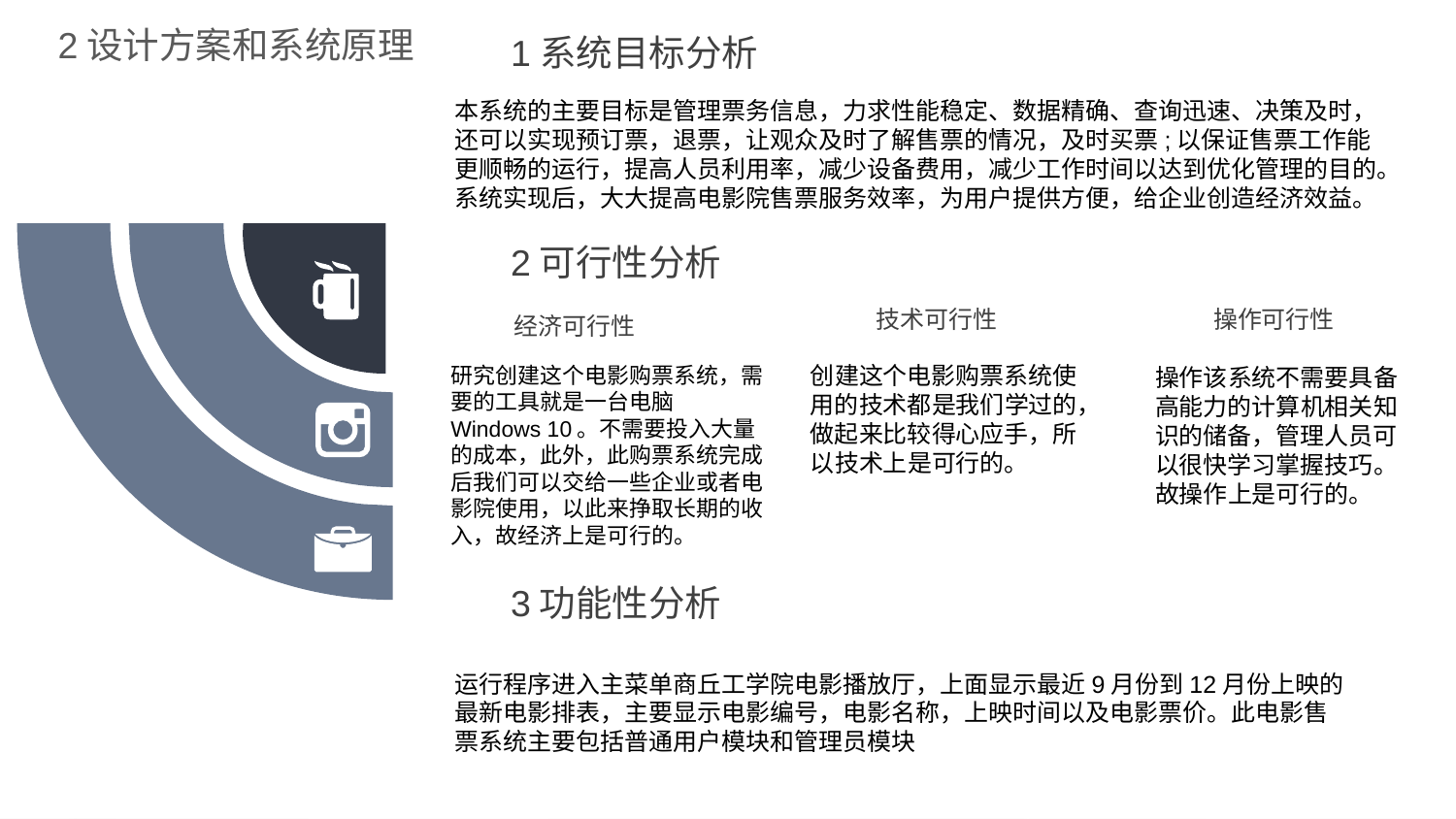

2设计方案和系统原理
1系统目标分析
本系统的主要目标是管理票务信息，力求性能稳定、数据精确、查询迅速、决策及时，还可以实现预订票，退票，让观众及时了解售票的情况，及时买票;以保证售票工作能更顺畅的运行，提高人员利用率，减少设备费用，减少工作时间以达到优化管理的目的。系统实现后，大大提高电影院售票服务效率，为用户提供方便，给企业创造经济效益。

2可行性分析
技术可行性
操作可行性
经济可行性
创建这个电影购票系统使用的技术都是我们学过的，做起来比较得心应手，所以技术上是可行的。
研究创建这个电影购票系统，需要的工具就是一台电脑Windows 10。不需要投入大量的成本，此外，此购票系统完成后我们可以交给一些企业或者电影院使用，以此来挣取长期的收入，故经济上是可行的。
操作该系统不需要具备高能力的计算机相关知识的储备，管理人员可以很快学习掌握技巧。故操作上是可行的。
3功能性分析
运行程序进入主菜单商丘工学院电影播放厅，上面显示最近9月份到12月份上映的最新电影排表，主要显示电影编号，电影名称，上映时间以及电影票价。此电影售票系统主要包括普通用户模块和管理员模块